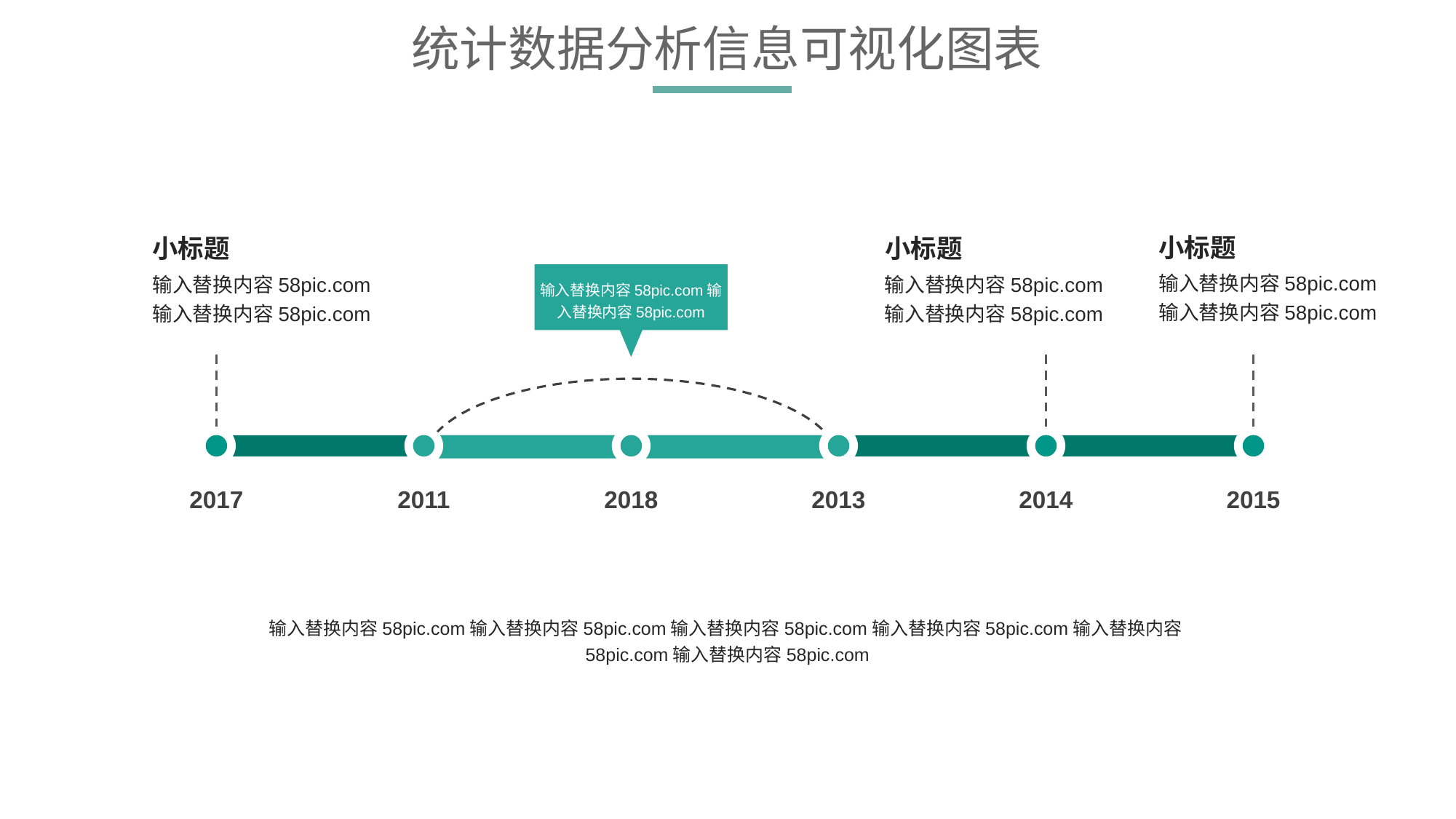

小标题
输入替换内容58pic.com输入替换内容58pic.com
小标题
输入替换内容58pic.com输入替换内容58pic.com
小标题
输入替换内容58pic.com输入替换内容58pic.com

输入替换内容58pic.com输入替换内容58pic.com

2017
2011
2018
2013
2014
2015
输入替换内容58pic.com输入替换内容58pic.com输入替换内容58pic.com输入替换内容58pic.com输入替换内容58pic.com输入替换内容58pic.com